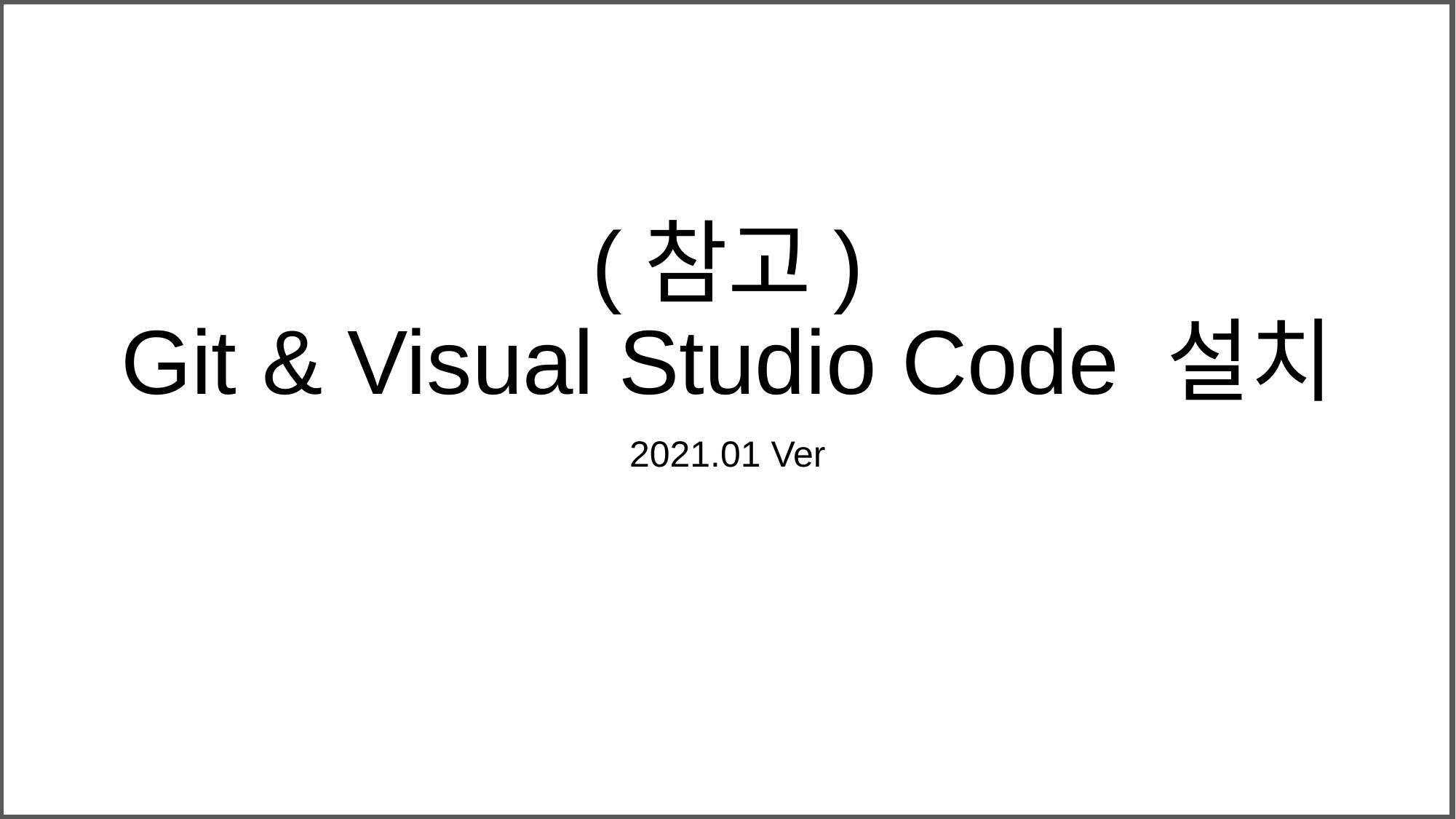

# (참고) Git & Visual Studio Code 설치
2021.01 Ver